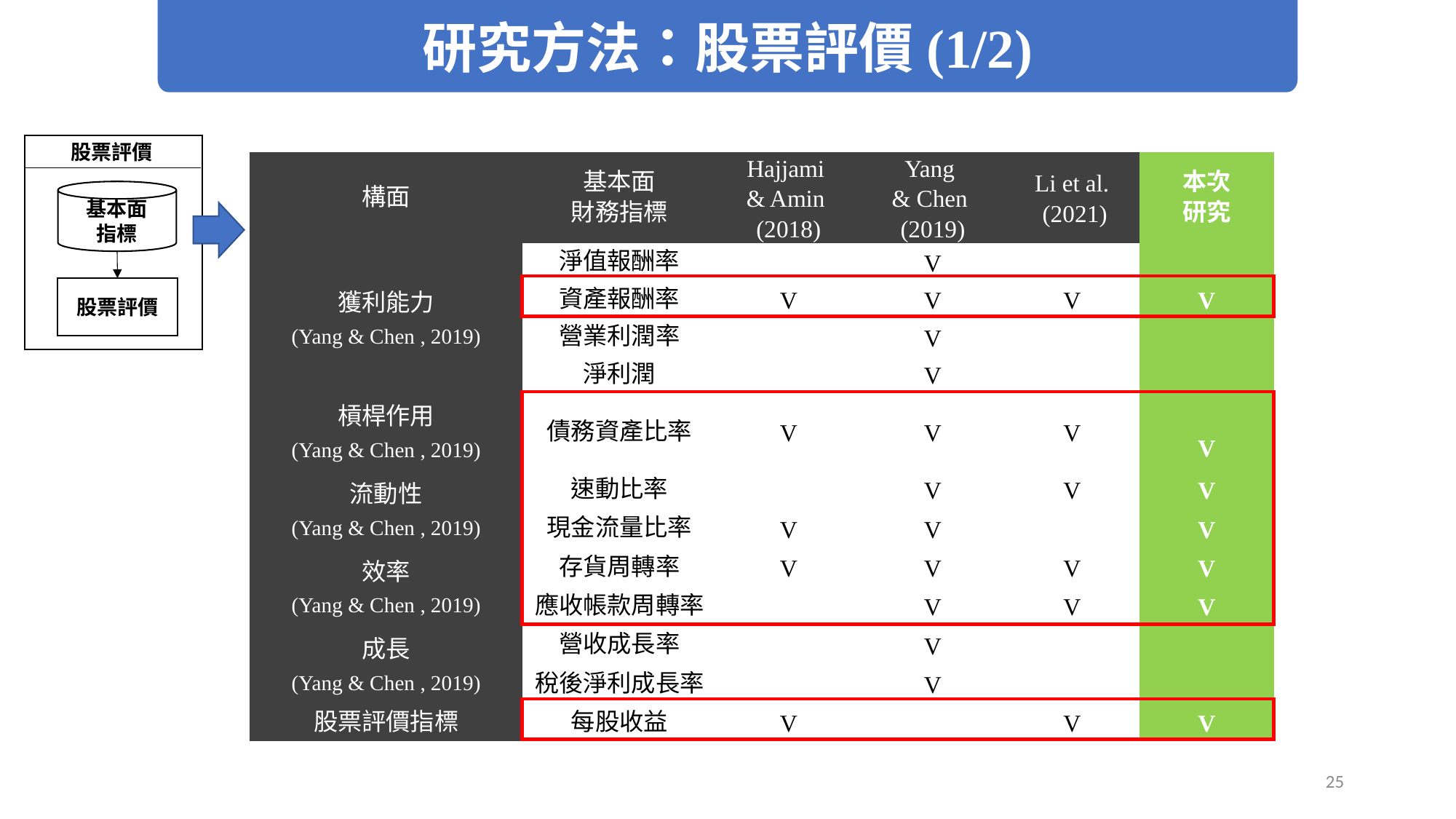

研究方法：股票評價(1/2)
股票評價

基本面
指標
股票評價
| 構面 | 基本面 財務指標 | Hajjami & Amin (2018) | Yang & Chen (2019) | Li et al. (2021) | 本次 研究 |
| --- | --- | --- | --- | --- | --- |
| 獲利能力 (Yang & Chen , 2019) | 淨值報酬率 |  | V |  |  |
|  | 資產報酬率 | V | V | V | V |
|  | 營業利潤率 |  | V |  |  |
|  | 淨利潤 |  | V |  |  |
| 槓桿作用 (Yang & Chen , 2019) | 債務資產比率 | V | V | V | V |
| 流動性 (Yang & Chen , 2019) | 速動比率 |  | V | V | V |
|  | 現金流量比率 | V | V |  | V |
| 效率 (Yang & Chen , 2019) | 存貨周轉率 | V | V | V | V |
|  | 應收帳款周轉率 |  | V | V | V |
| 成長 (Yang & Chen , 2019) | 營收成長率 |  | V |  |  |
|  | 稅後淨利成長率 |  | V |  |  |
| 股票評價指標 | 每股收益 | V |  | V | V |

25